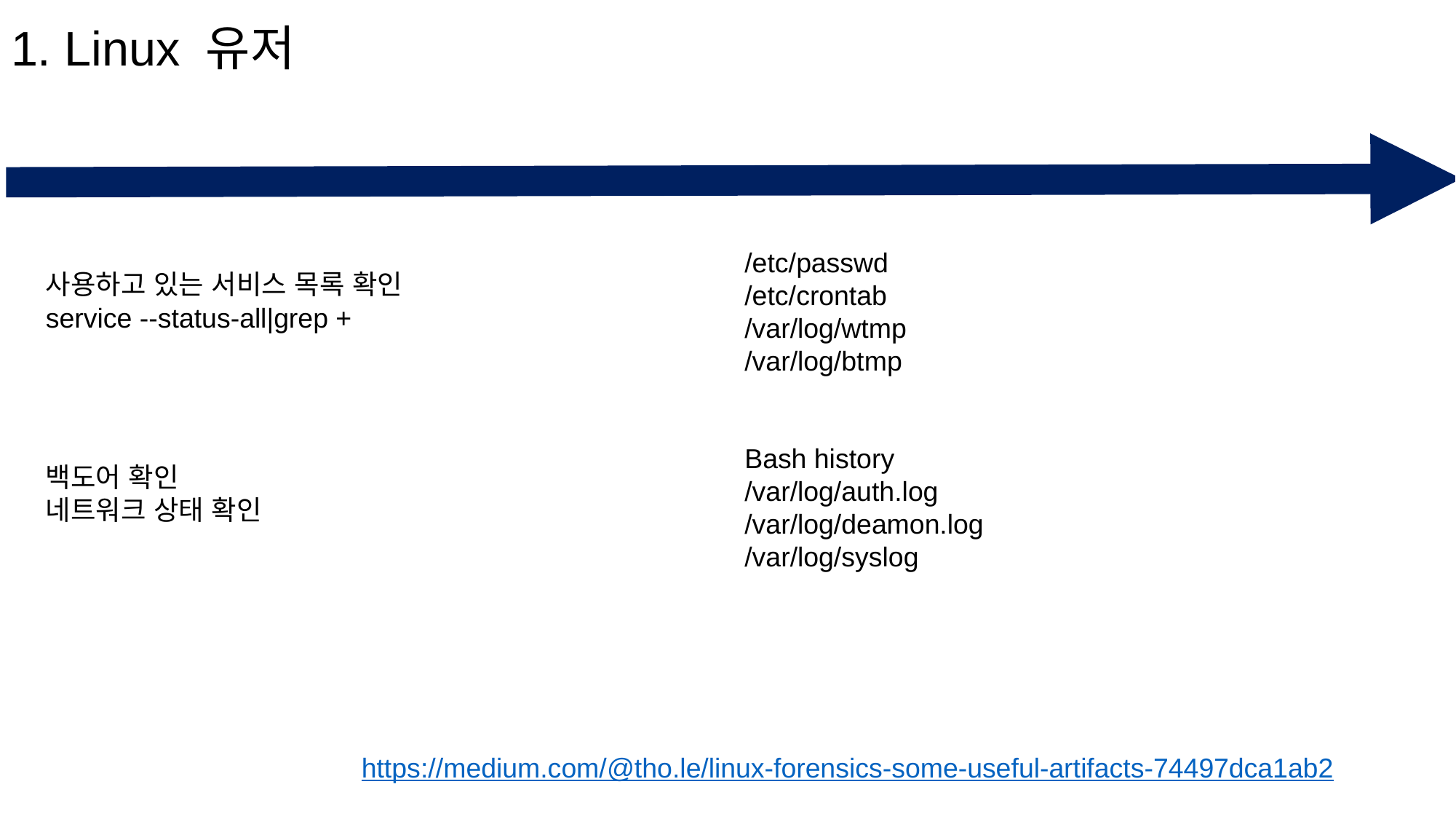

# 1. Linux 유저
/etc/passwd
/etc/crontab
/var/log/wtmp
/var/log/btmp

사용하고 있는 서비스 목록 확인
service --status-all|grep +
Bash history
/var/log/auth.log
/var/log/deamon.log
/var/log/syslog

백도어 확인
네트워크 상태 확인
https://medium.com/@tho.le/linux-forensics-some-useful-artifacts-74497dca1ab2